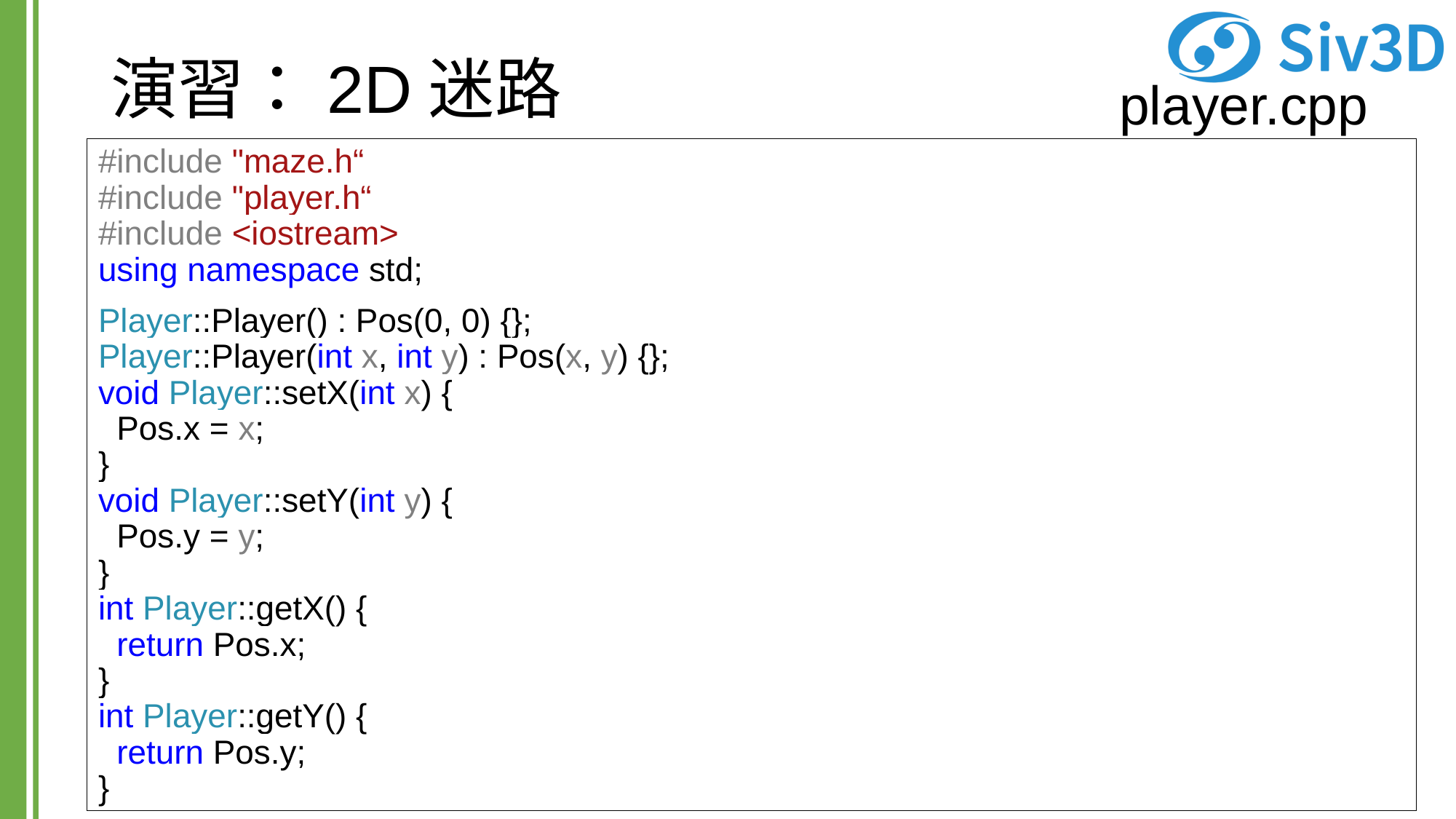

# 演習：2D迷路
player.cpp
#include "maze.h“
#include "player.h“
#include <iostream>
using namespace std;
Player::Player() : Pos(0, 0) {};
Player::Player(int x, int y) : Pos(x, y) {};
void Player::setX(int x) {
  Pos.x = x;
}
void Player::setY(int y) {
  Pos.y = y;
}
int Player::getX() {
  return Pos.x;
}
int Player::getY() {
  return Pos.y;
}